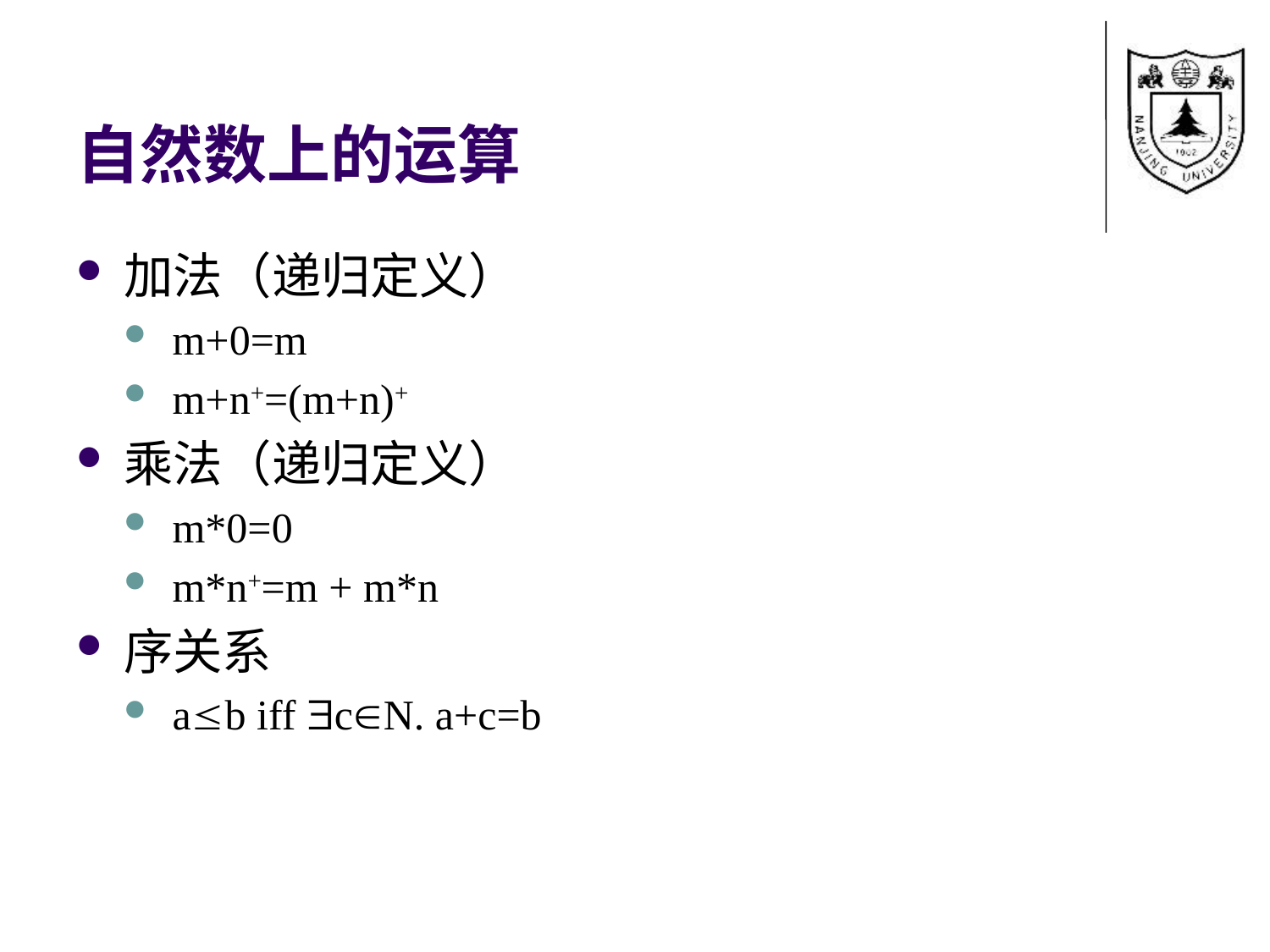

# 自然数上的运算
加法（递归定义）
m+0=m
m+n+=(m+n)+
乘法（递归定义）
m*0=0
m*n+=m + m*n
序关系
a≤b iff ∃c∈N. a+c=b